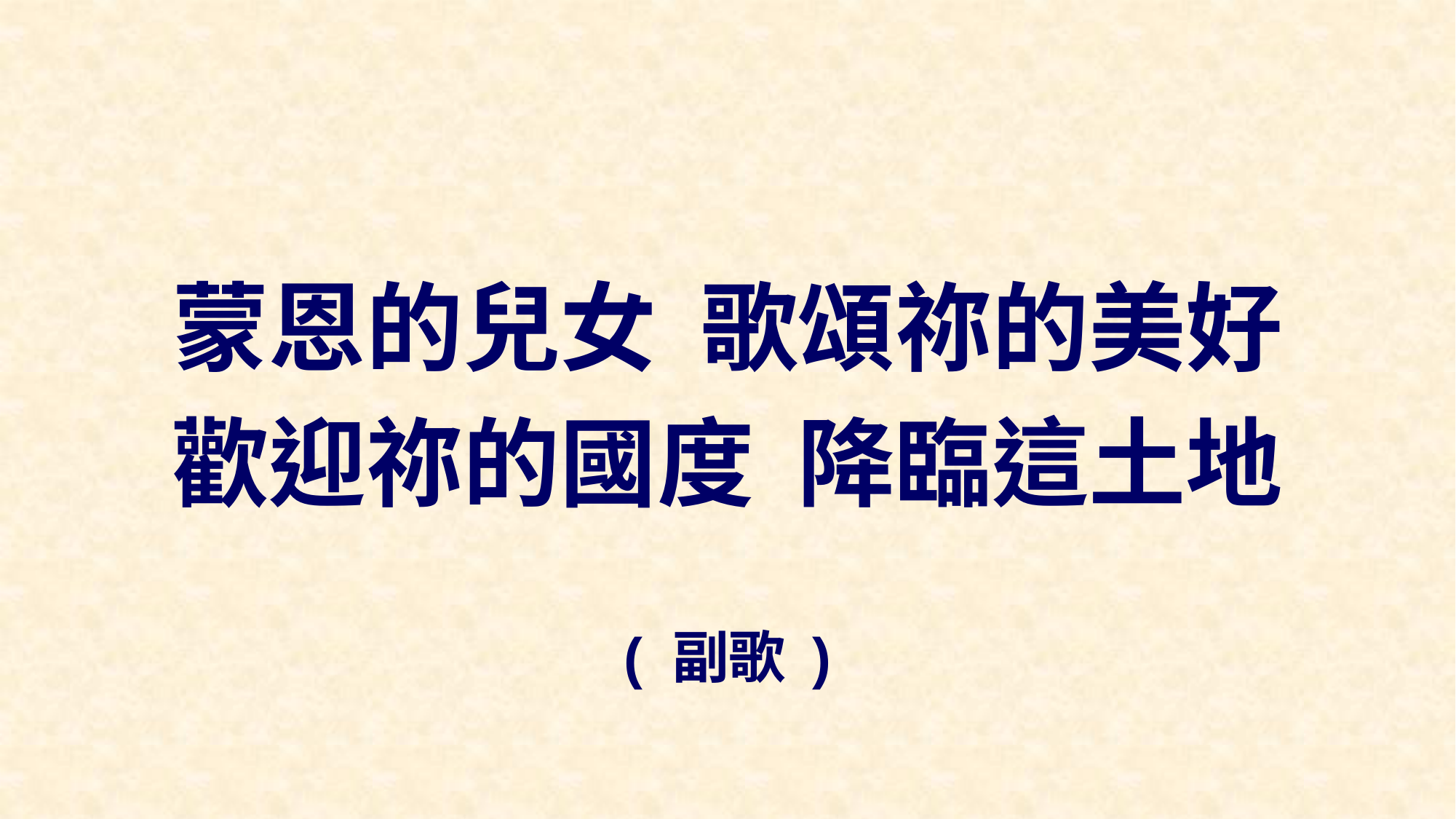

蒙恩的兒女  歌頌祢的美好
歡迎祢的國度  降臨這土地
( 副歌 )